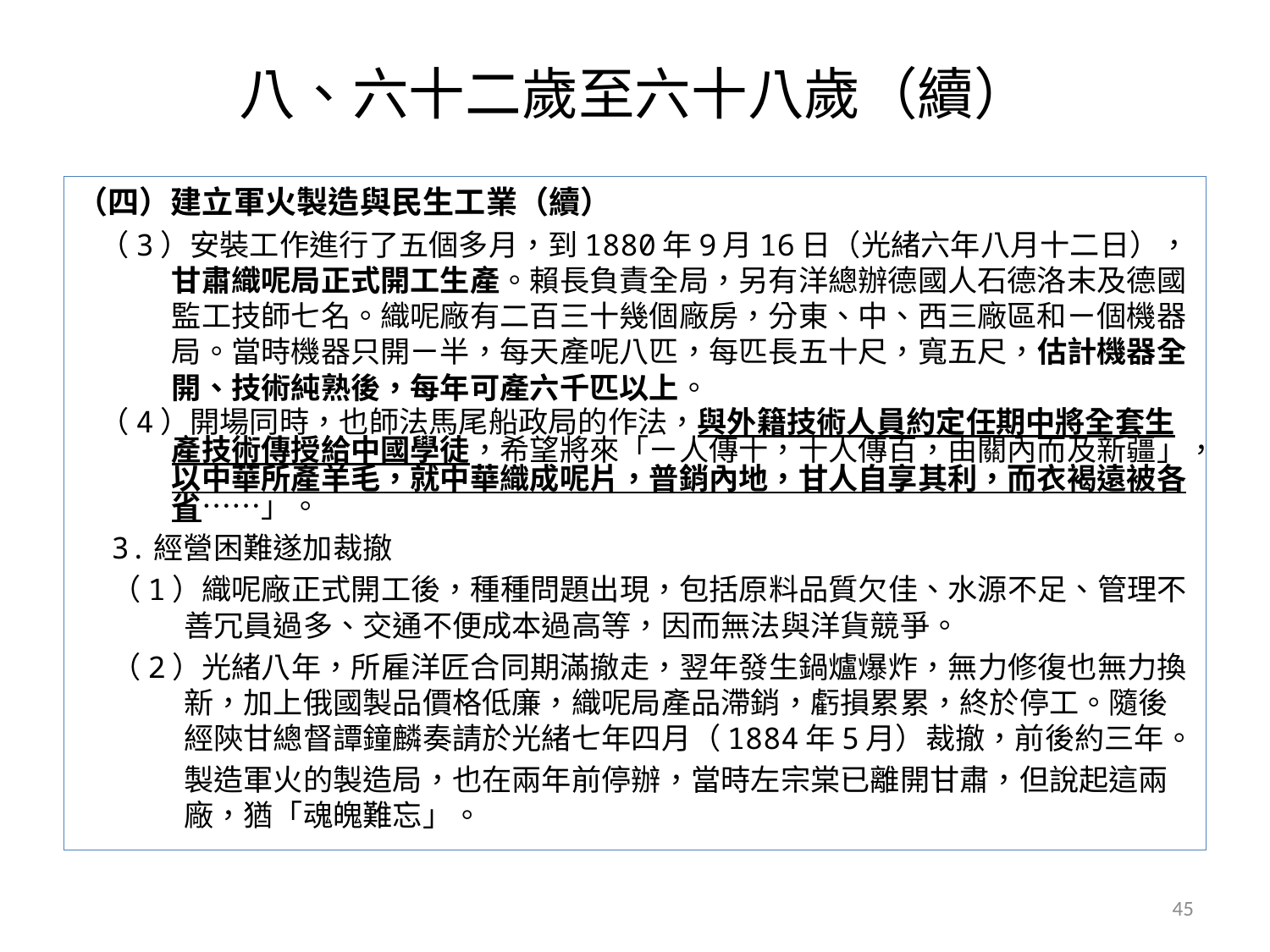

# 八、六十二歲至六十八歲（續）
（四）建立軍火製造與民生工業（續）
（3）安裝工作進行了五個多月，到1880年9月16日（光緒六年八月十二日），甘肅織呢局正式開工生產。賴長負責全局，另有洋總辦德國人石德洛末及德國監工技師七名。織呢廠有二百三十幾個廠房，分東、中、西三廠區和ㄧ個機器局。當時機器只開ㄧ半，每天產呢八匹，每匹長五十尺，寬五尺，估計機器全開、技術純熟後，每年可產六千匹以上。
（4）開場同時，也師法馬尾船政局的作法，與外籍技術人員約定任期中將全套生產技術傳授給中國學徒，希望將來「ㄧ人傳十，十人傳百，由關內而及新疆」，以中華所產羊毛，就中華織成呢片，普銷內地，甘人自享其利，而衣褐遠被各省⋯⋯」。
3.經營困難遂加裁撤
（1）織呢廠正式開工後，種種問題出現，包括原料品質欠佳、水源不足、管理不善冗員過多、交通不便成本過高等，因而無法與洋貨競爭。
（2）光緒八年，所雇洋匠合同期滿撤走，翌年發生鍋爐爆炸，無力修復也無力換新，加上俄國製品價格低廉，織呢局產品滯銷，虧損累累，終於停工。隨後經陝甘總督譚鐘麟奏請於光緒七年四月（1884年5月）裁撤，前後約三年。
製造軍火的製造局，也在兩年前停辦，當時左宗棠已離開甘肅，但說起這兩廠，猶「魂魄難忘」。

45